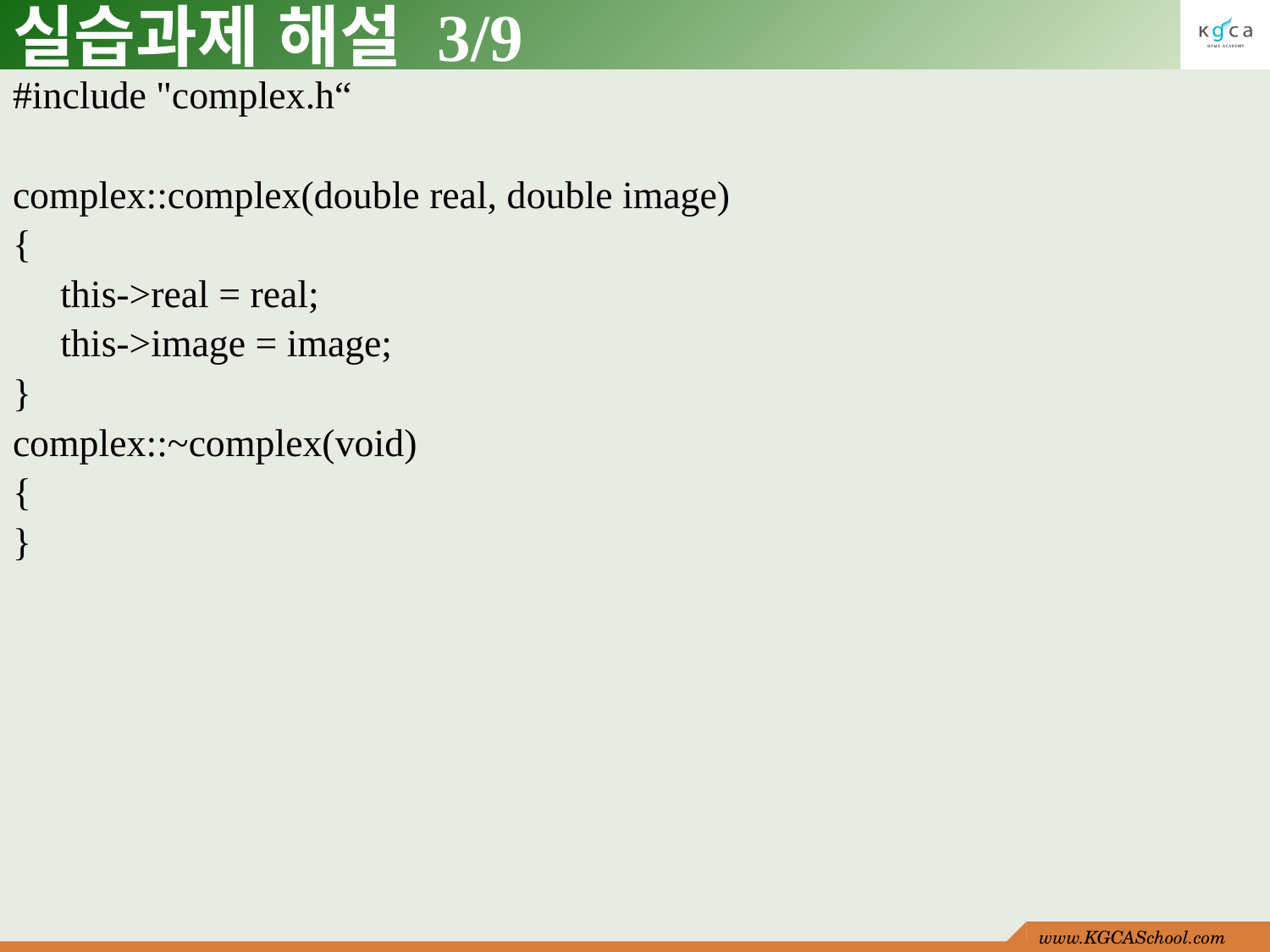

# 실습과제 해설 3/9
#include "complex.h“

complex::complex(double real, double image)
{
	this->real = real;
	this->image = image;
}
complex::~complex(void)
{
}